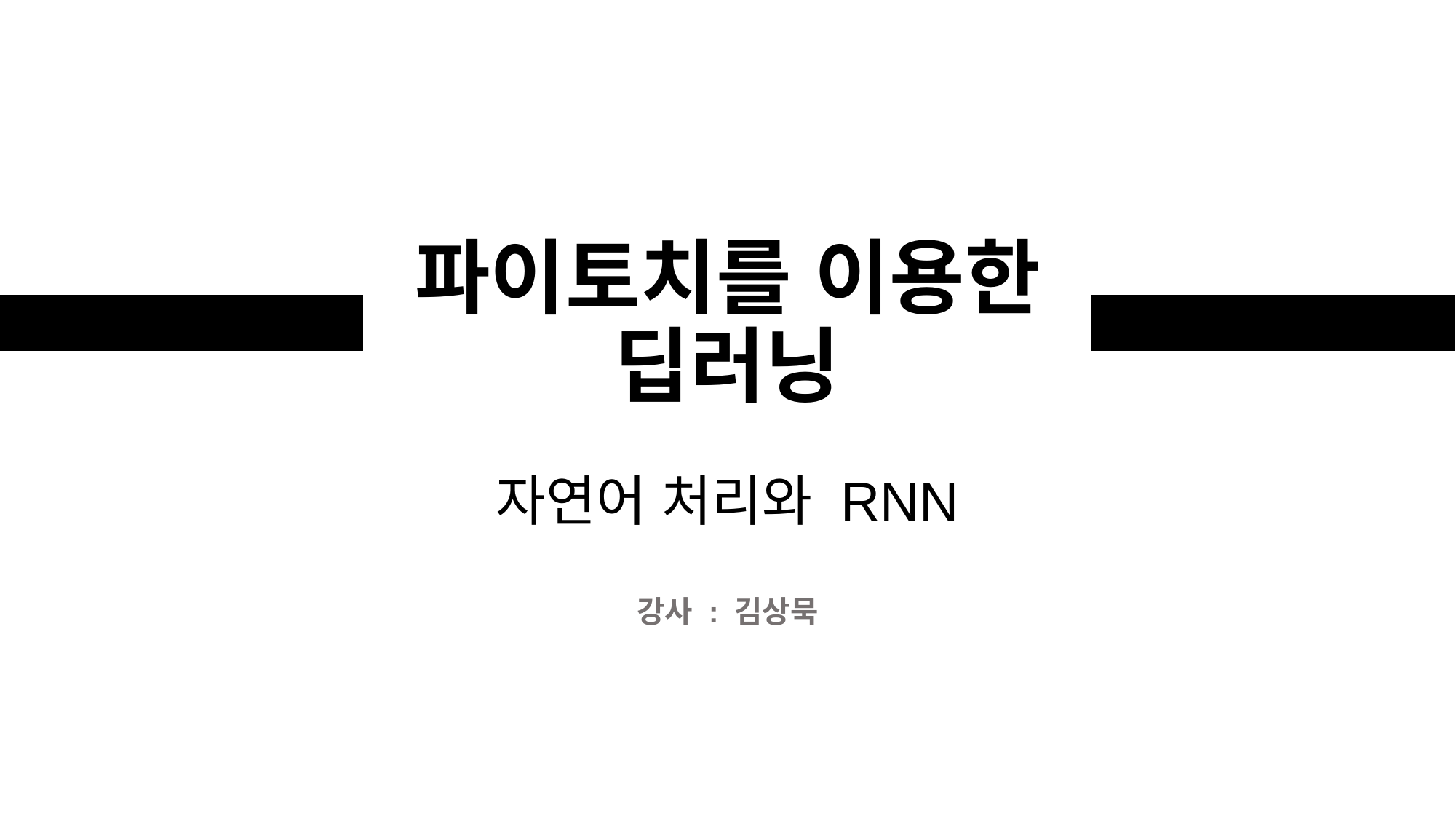

# 파이토치를 이용한 딥러닝

자연어 처리와 RNN

강사 : 김상묵